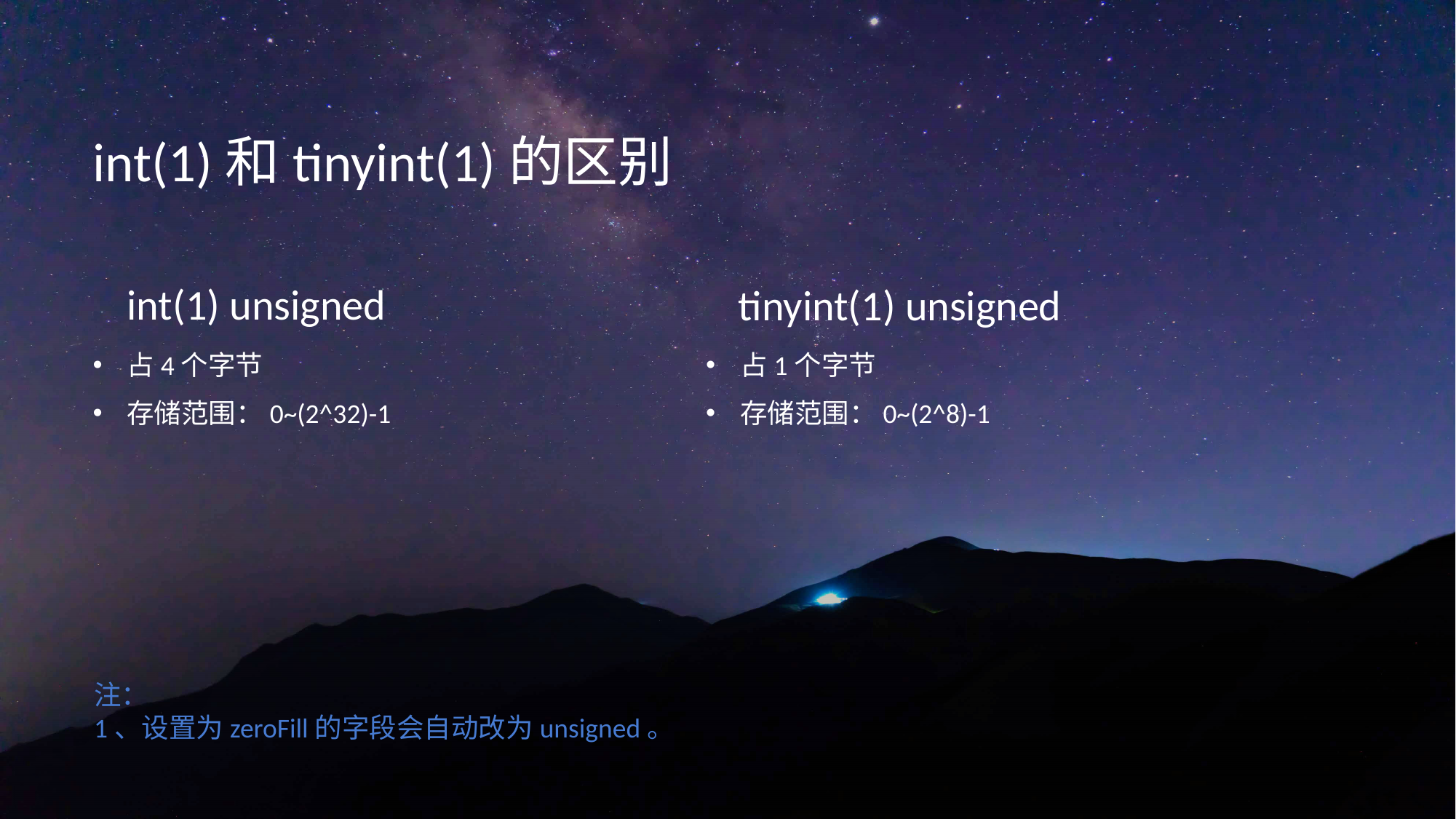

# int(1)和tinyint(1)的区别
int(1) unsigned
tinyint(1) unsigned
占4个字节
存储范围：0~(2^32)-1
占1个字节
存储范围：0~(2^8)-1
注：
1、设置为zeroFill的字段会自动改为unsigned。